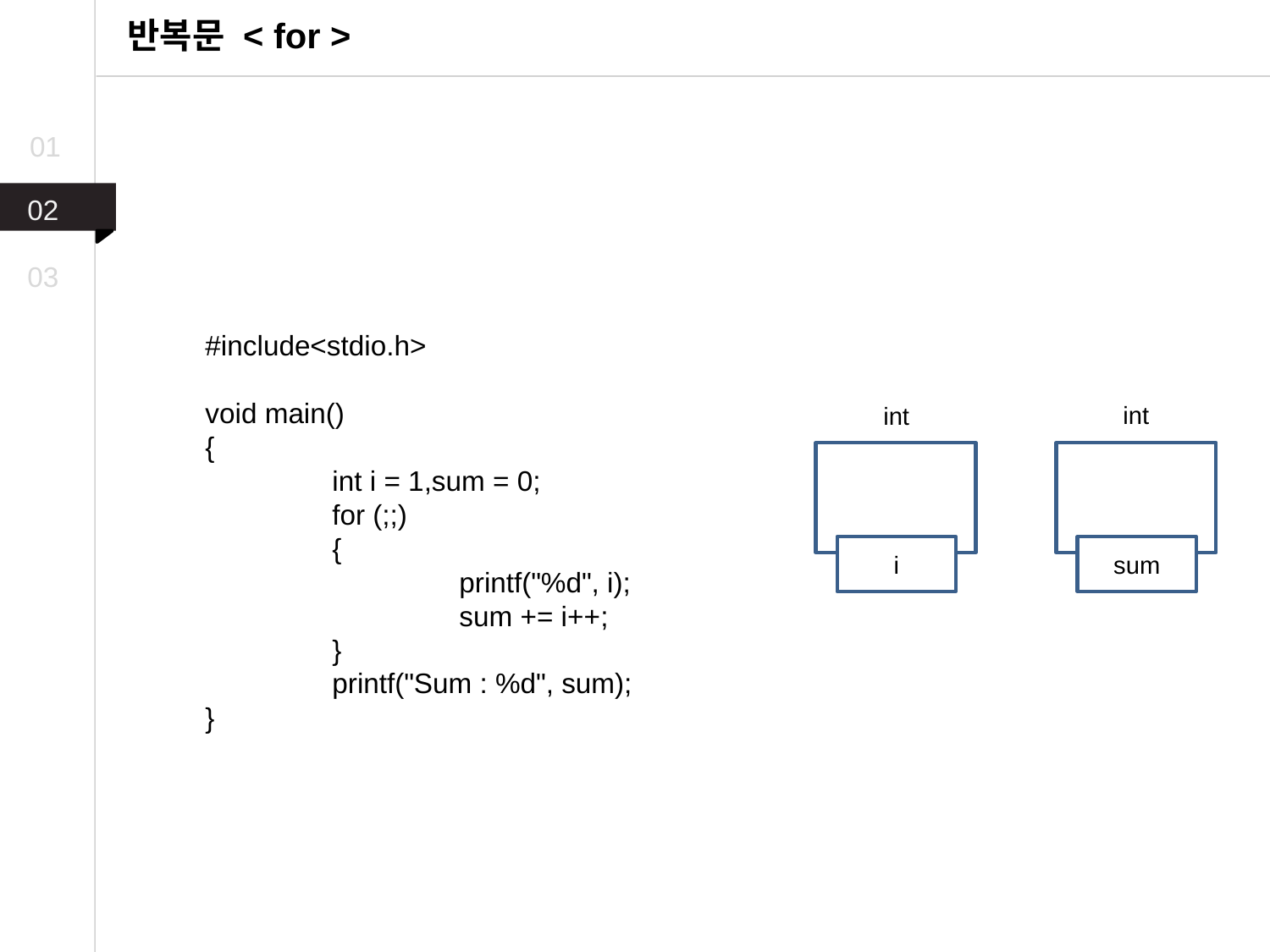

반복문 < for >
01

02

03
#include<stdio.h>

void main()
{
	int i = 1,sum = 0;
	for (;;)
	{
		printf("%d", i);
		sum += i++;
	}
	printf("Sum : %d", sum);
}
int
int

i
sum